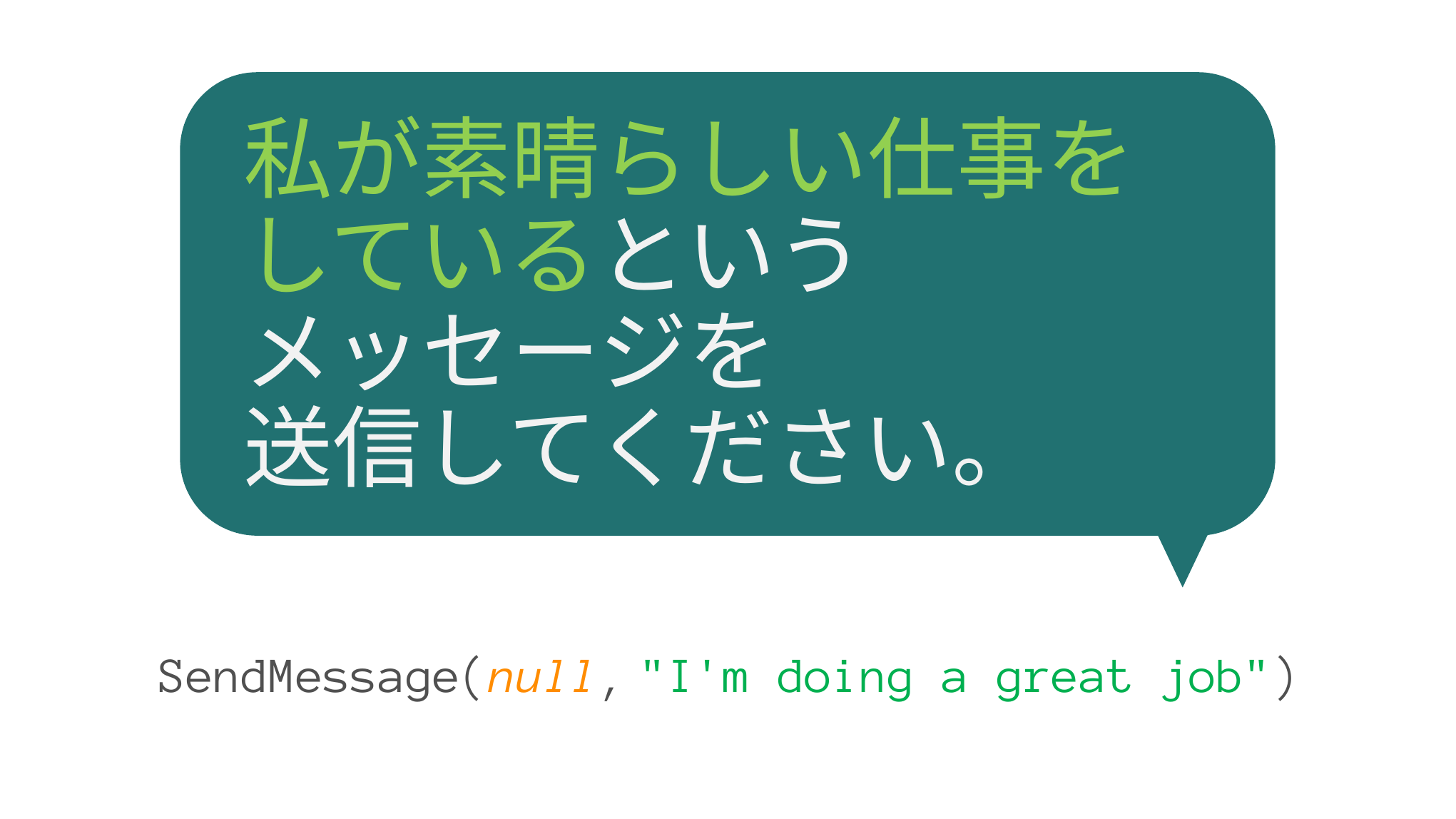

私が素晴らしい仕事をしているという
メッセージを
送信してください。

SendMessage(null, "I'm doing a great job")